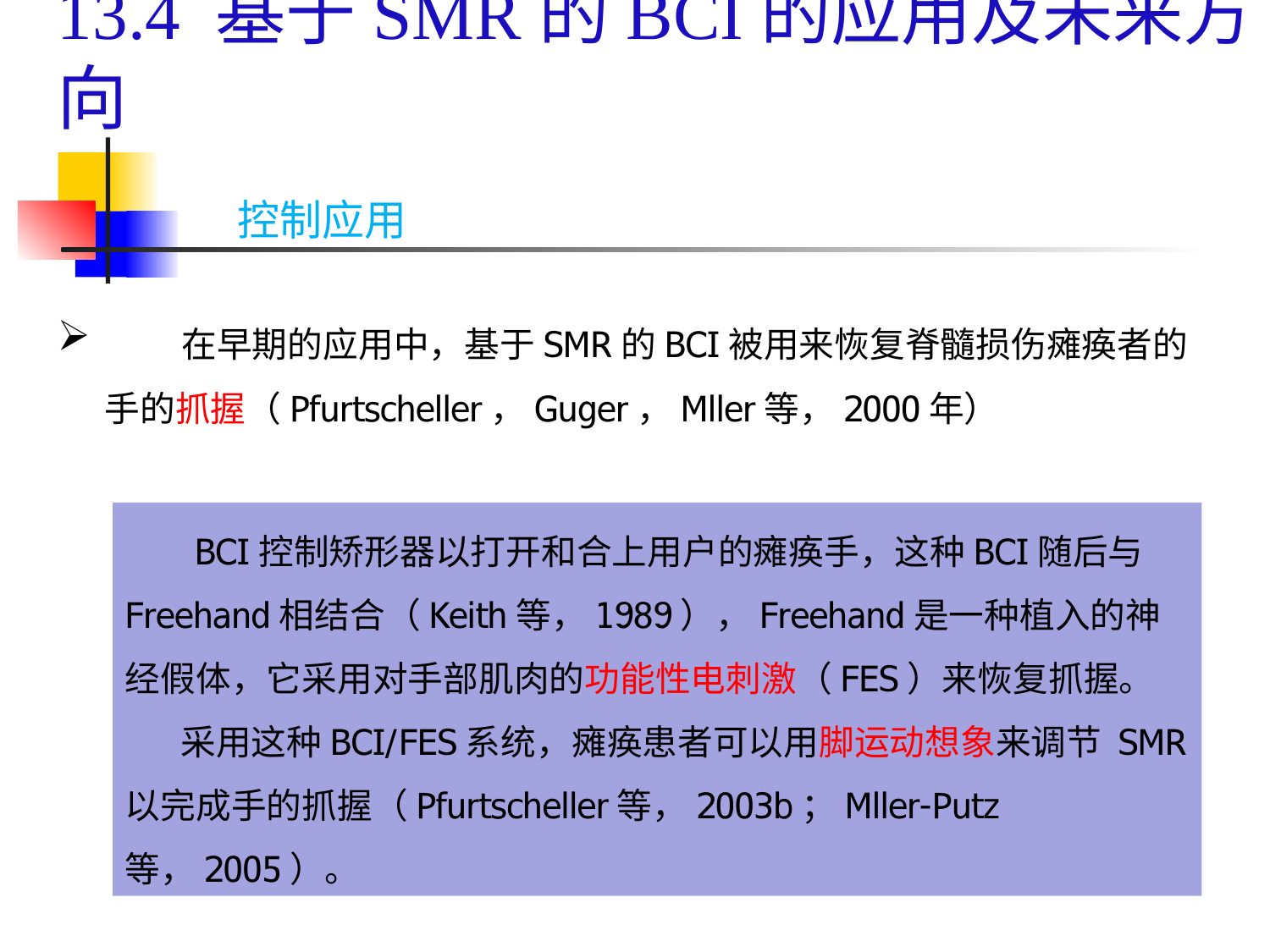

# 13.4 基于SMR的BCI的应用及未来方向
控制应用
       在早期的应用中，基于SMR的BCI被用来恢复脊髓损伤瘫痪者的手的抓握（Pfurtscheller，Guger，Mller等，2000年）
       BCI控制矫形器以打开和合上用户的瘫痪手，这种BCI随后与Freehand相结合（Keith等，1989），Freehand是一种植入的神经假体，它采用对手部肌肉的功能性电刺激（FES）来恢复抓握。
      采用这种BCI/FES系统，瘫痪患者可以用脚运动想象来调节 SMR以完成手的抓握（Pfurtscheller等，2003b；Mller-Putz等，2005）。